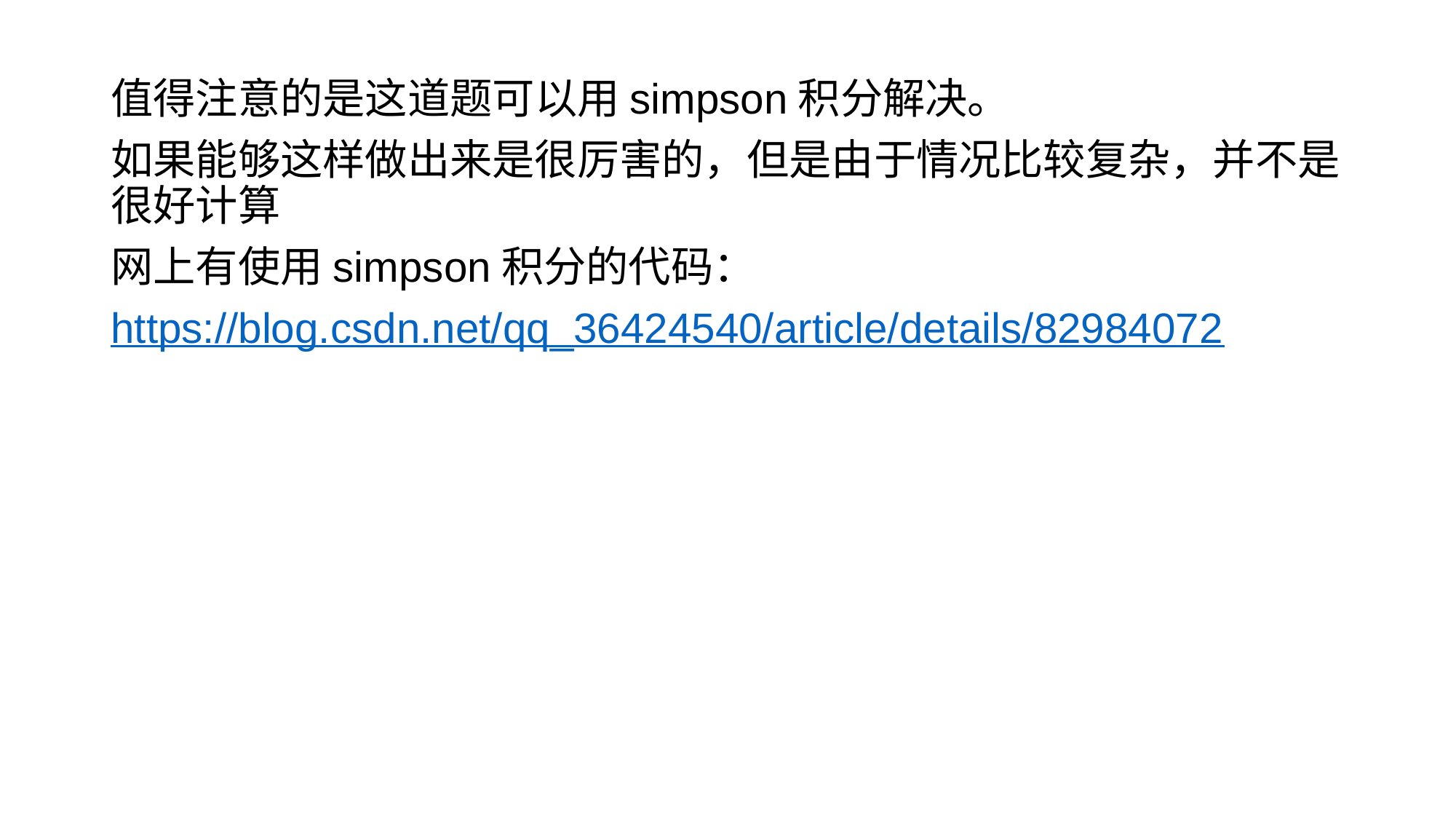

值得注意的是这道题可以用simpson积分解决。
如果能够这样做出来是很厉害的，但是由于情况比较复杂，并不是很好计算
网上有使用simpson积分的代码：
https://blog.csdn.net/qq_36424540/article/details/82984072